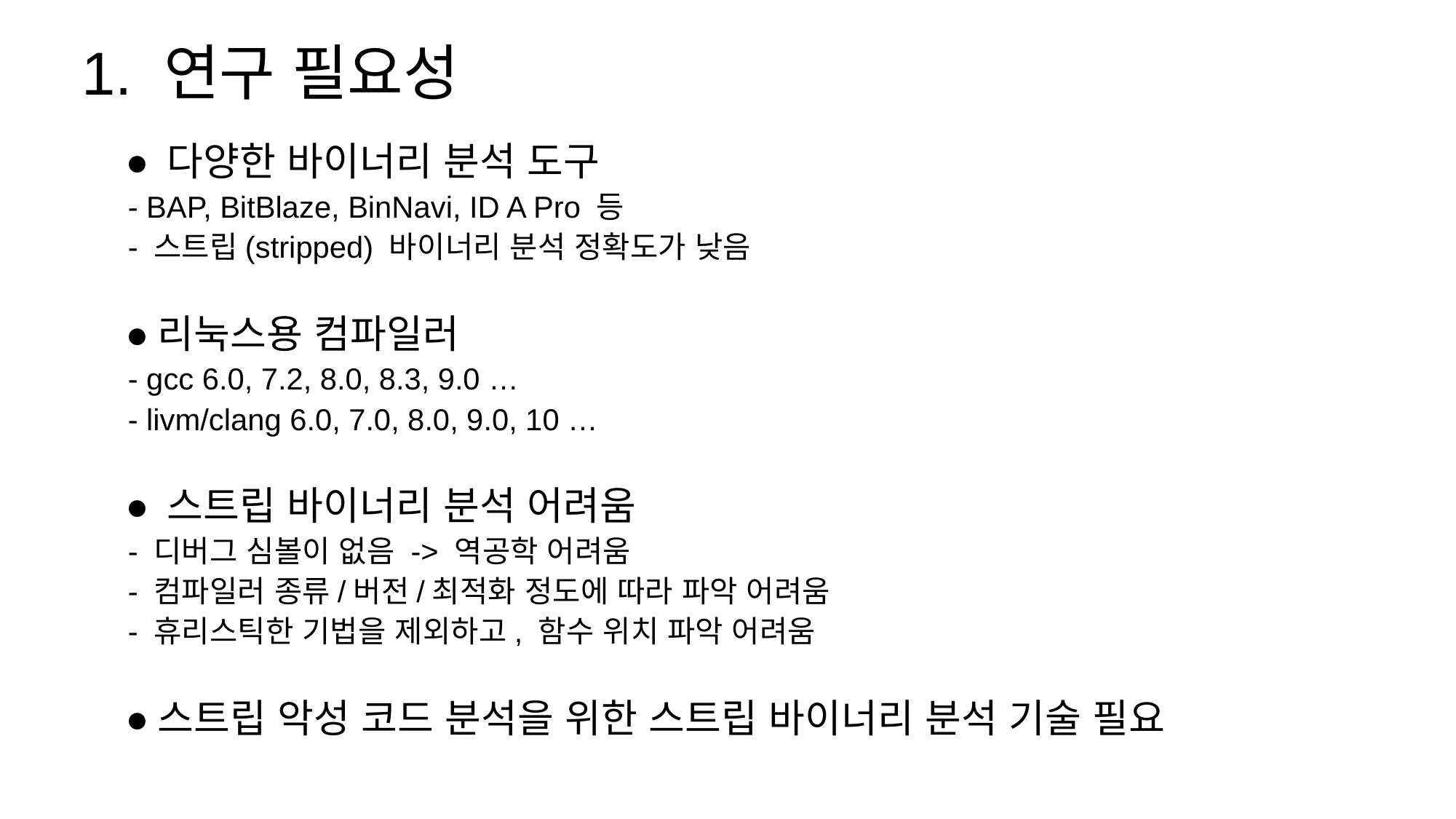

1. 연구 필요성
# ⦁ 다양한 바이너리 분석 도구 - BAP, BitBlaze, BinNavi, ID A Pro 등 - 스트립(stripped) 바이너리 분석 정확도가 낮음 ⦁ 리눅스용 컴파일러 - gcc 6.0, 7.2, 8.0, 8.3, 9.0 … - livm/clang 6.0, 7.0, 8.0, 9.0, 10 … ⦁ 스트립 바이너리 분석 어려움 - 디버그 심볼이 없음 -> 역공학 어려움 - 컴파일러 종류/버전/최적화 정도에 따라 파악 어려움 - 휴리스틱한 기법을 제외하고, 함수 위치 파악 어려움 ⦁ 스트립 악성 코드 분석을 위한 스트립 바이너리 분석 기술 필요